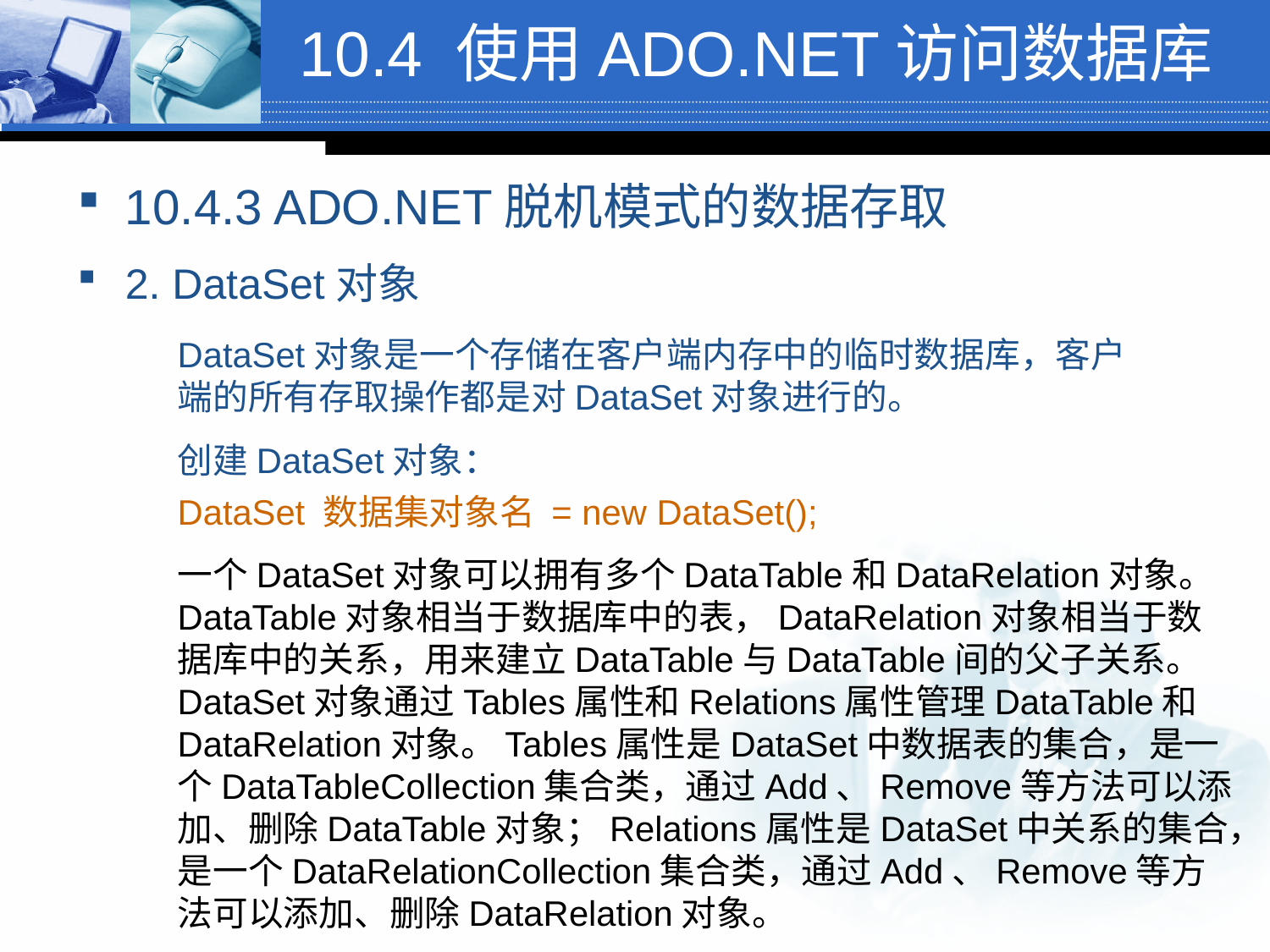

# 10.4 使用ADO.NET访问数据库
10.4.3 ADO.NET脱机模式的数据存取
2. DataSet对象
DataSet对象是一个存储在客户端内存中的临时数据库，客户端的所有存取操作都是对DataSet对象进行的。
创建DataSet对象：
DataSet 数据集对象名 = new DataSet();
一个DataSet对象可以拥有多个DataTable和DataRelation对象。DataTable对象相当于数据库中的表，DataRelation对象相当于数据库中的关系，用来建立DataTable与DataTable间的父子关系。
DataSet对象通过Tables属性和Relations属性管理DataTable和DataRelation对象。Tables属性是DataSet中数据表的集合，是一个DataTableCollection集合类，通过Add、Remove等方法可以添加、删除DataTable对象；Relations属性是DataSet中关系的集合，是一个DataRelationCollection集合类，通过Add、Remove等方法可以添加、删除DataRelation对象。